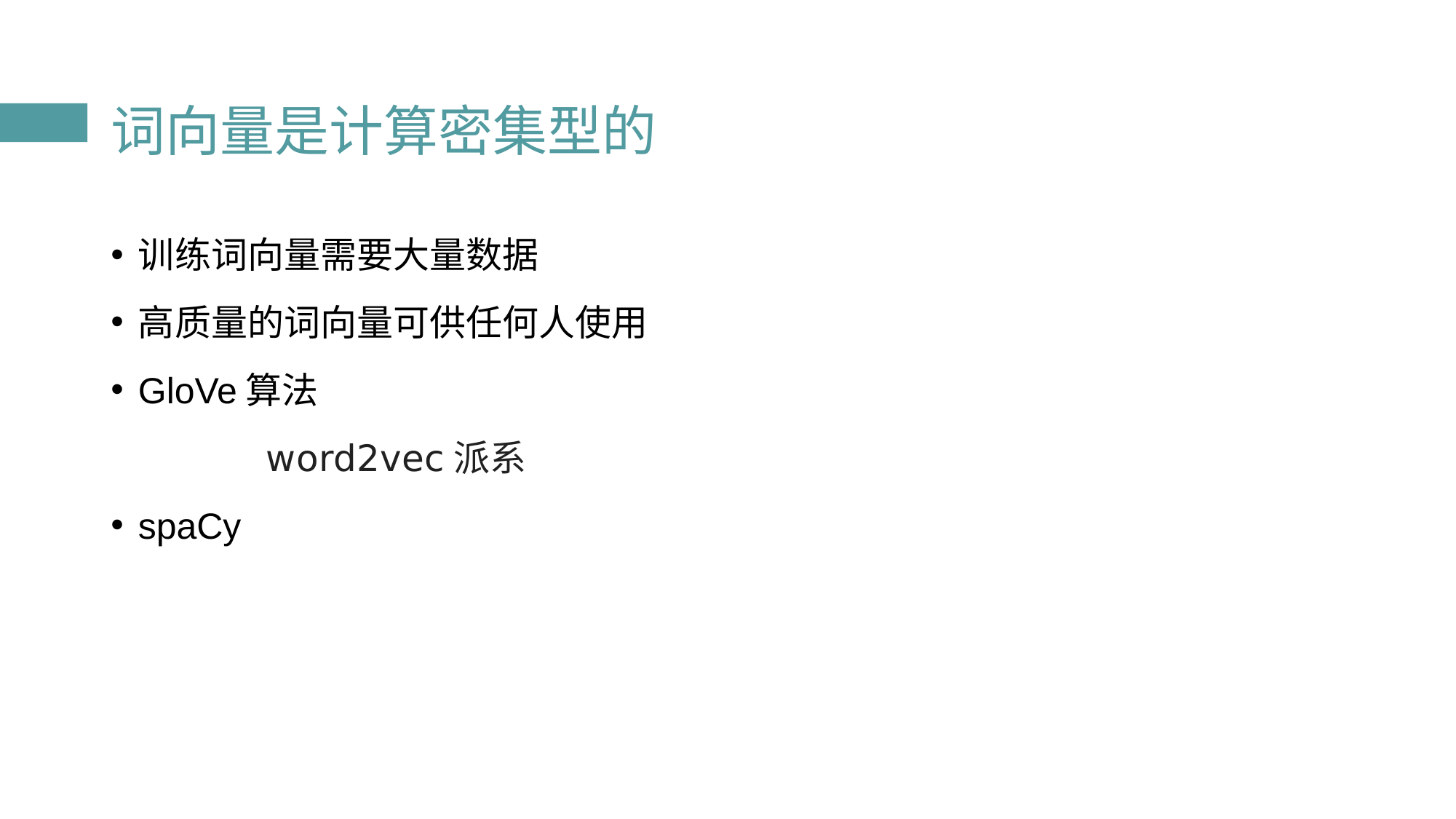

# 词向量是计算密集型的
训练词向量需要大量数据
高质量的词向量可供任何人使用
GloVe算法
             word2vec派系
spaCy